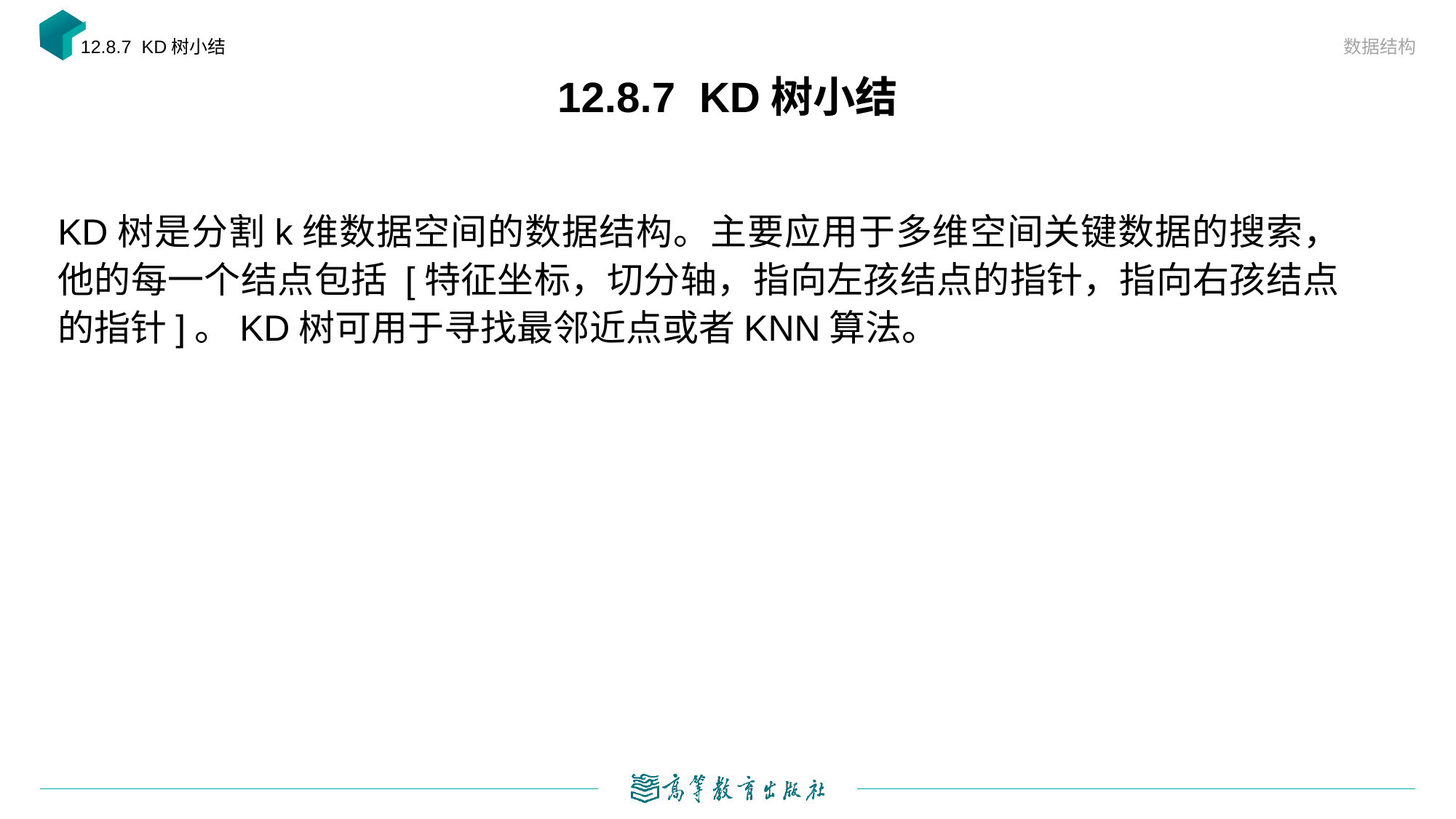

数据结构
12.8.7  KD树小结
# 12.8.7  KD树小结
KD树是分割k维数据空间的数据结构。主要应用于多维空间关键数据的搜索，他的每一个结点包括 [特征坐标，切分轴，指向左孩结点的指针，指向右孩结点的指针]。KD树可用于寻找最邻近点或者KNN算法。